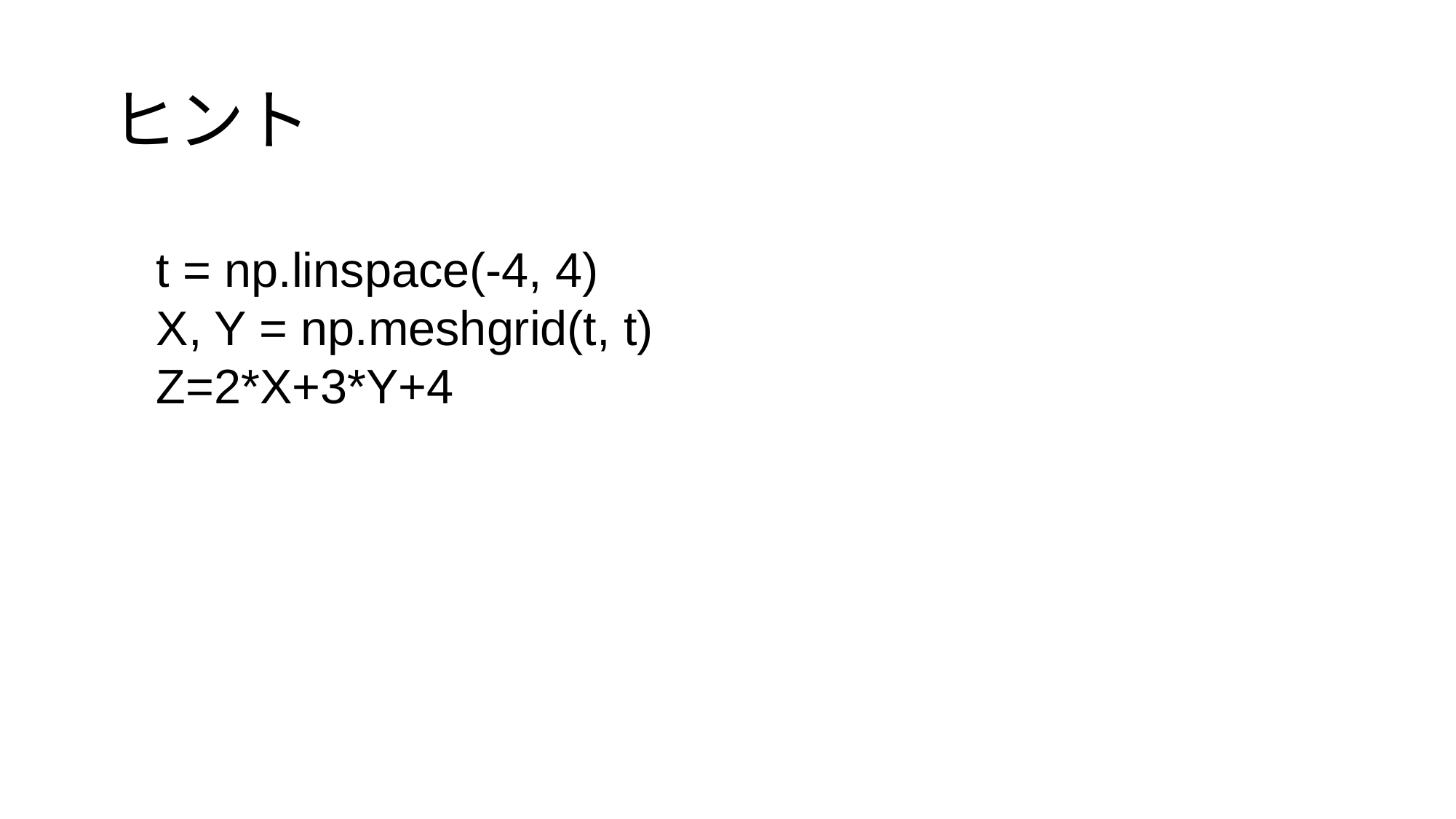

# ヒント
t = np.linspace(-4, 4)
X, Y = np.meshgrid(t, t)
Z=2*X+3*Y+4